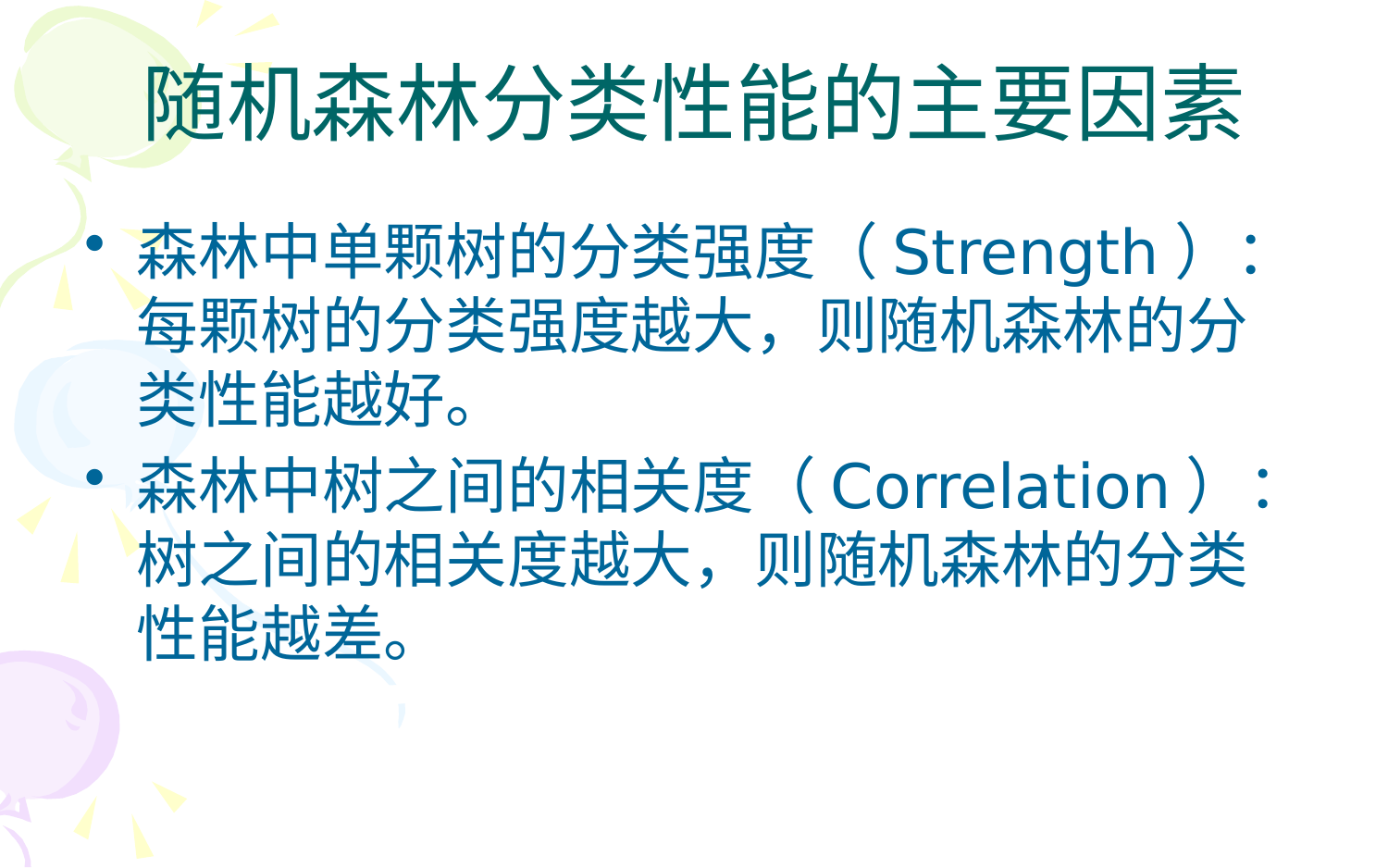

# 随机森林分类性能的主要因素
森林中单颗树的分类强度（Strength）：每颗树的分类强度越大，则随机森林的分类性能越好。
森林中树之间的相关度（Correlation）：树之间的相关度越大，则随机森林的分类性能越差。